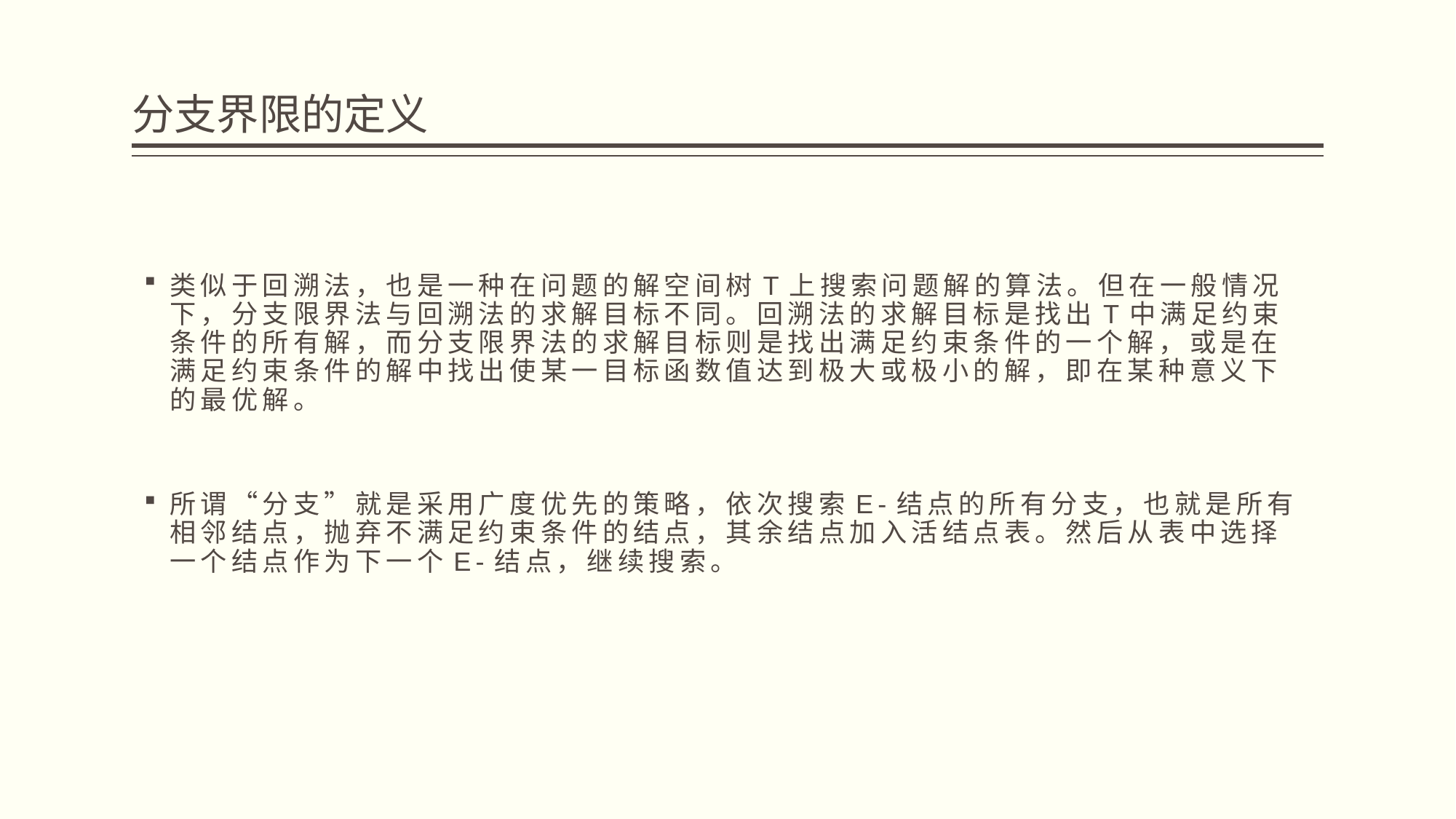

# 分支界限的定义
类似于回溯法，也是一种在问题的解空间树T上搜索问题解的算法。但在一般情况下，分支限界法与回溯法的求解目标不同。回溯法的求解目标是找出T中满足约束条件的所有解，而分支限界法的求解目标则是找出满足约束条件的一个解，或是在满足约束条件的解中找出使某一目标函数值达到极大或极小的解，即在某种意义下的最优解。

所谓“分支”就是采用广度优先的策略，依次搜索E-结点的所有分支，也就是所有相邻结点，抛弃不满足约束条件的结点，其余结点加入活结点表。然后从表中选择一个结点作为下一个E-结点，继续搜索。